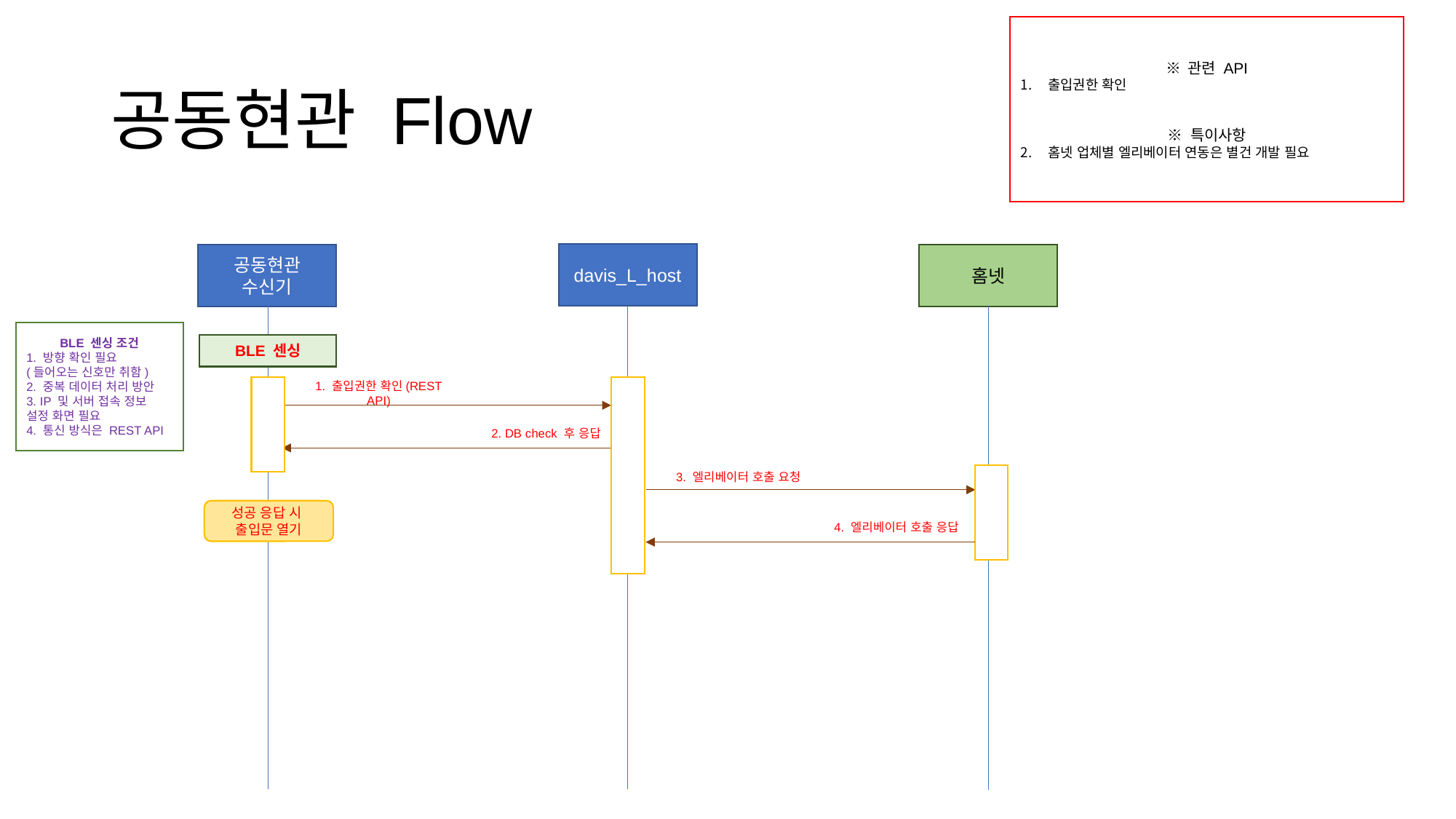

※ 관련 API
출입권한 확인

※ 특이사항
홈넷 업체별 엘리베이터 연동은 별건 개발 필요
# 공동현관 Flow
davis_L_host
공동현관
수신기
홈넷
BLE 센싱 조건
1. 방향 확인 필요
(들어오는 신호만 취함)
2. 중복 데이터 처리 방안
3. IP 및 서버 접속 정보 설정 화면 필요
4. 통신 방식은 REST API
BLE 센싱
1. 출입권한 확인(REST API)

2. DB check 후 응답
3. 엘리베이터 호출 요청

성공 응답 시
출입문 열기
4. 엘리베이터 호출 응답